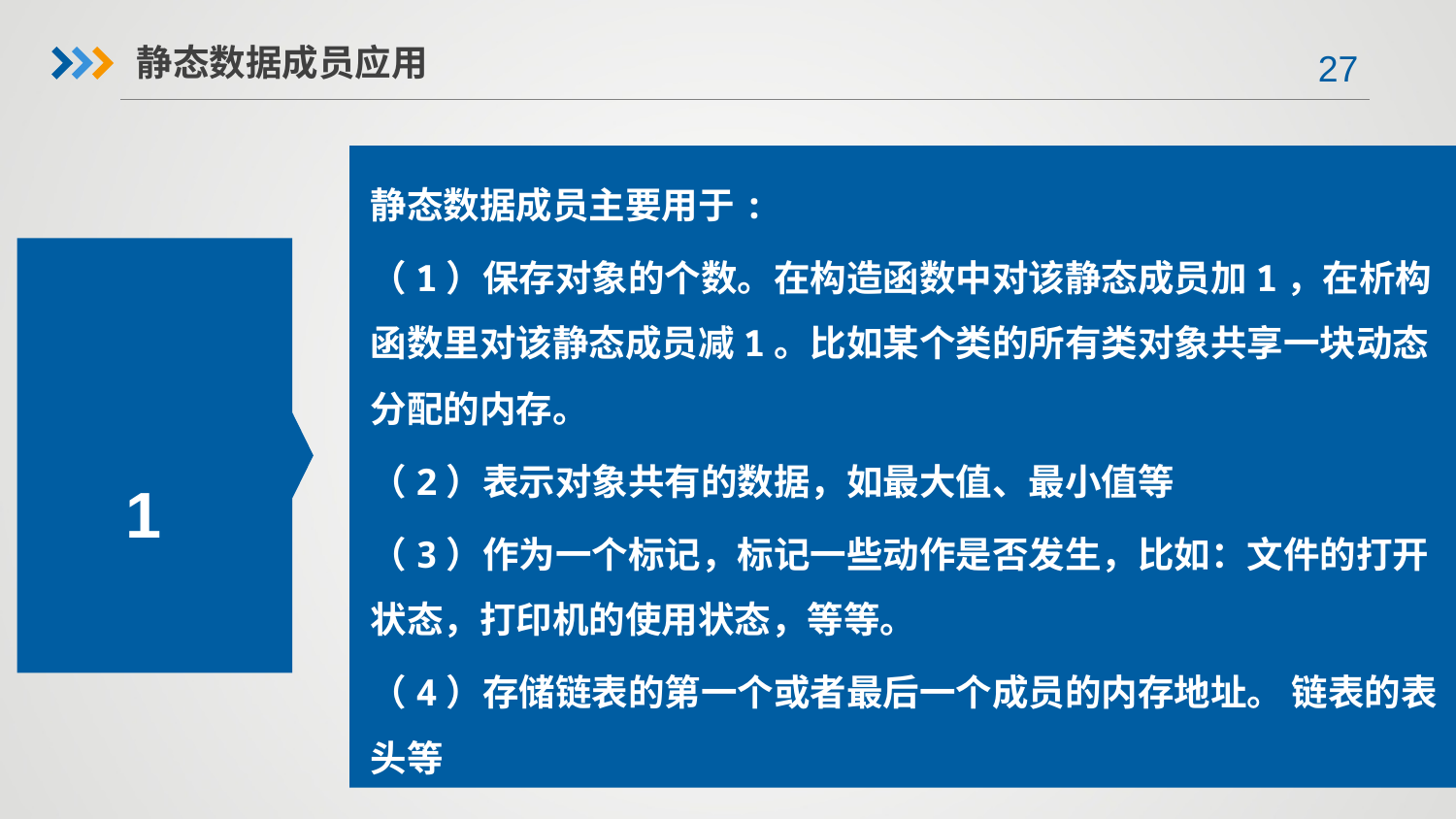

静态数据成员应用

静态数据成员主要用于:
（1）保存对象的个数。在构造函数中对该静态成员加1，在析构函数里对该静态成员减1。比如某个类的所有类对象共享一块动态分配的内存。
（2）表示对象共有的数据，如最大值、最小值等
（3）作为一个标记，标记一些动作是否发生，比如：文件的打开状态，打印机的使用状态，等等。
（4）存储链表的第一个或者最后一个成员的内存地址。 链表的表头等

1